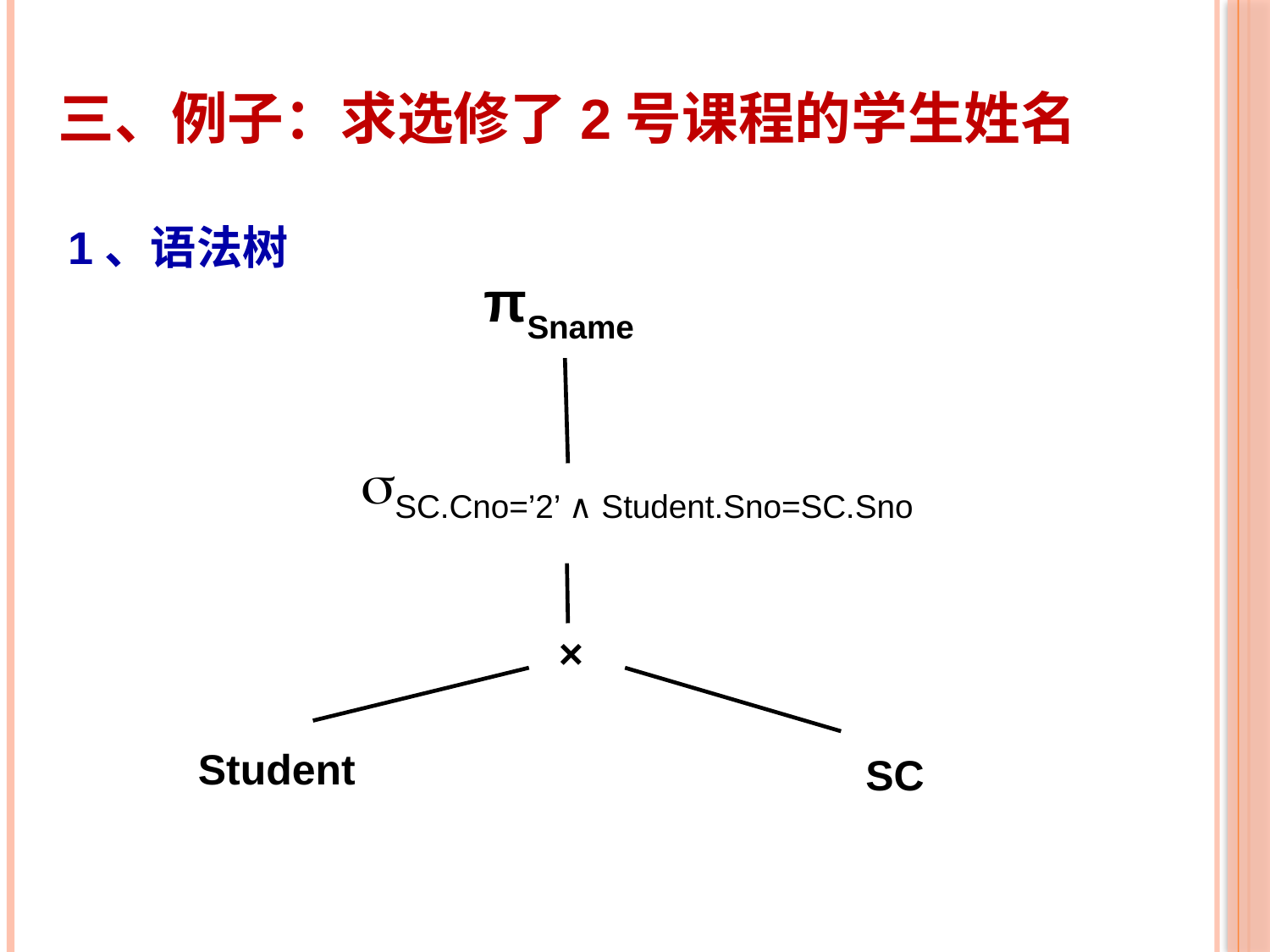

三、例子：求选修了2号课程的学生姓名
1、语法树
πSname

σSC.Cno=’2’ ∧ Student.Sno=SC.Sno

×

Student
SC